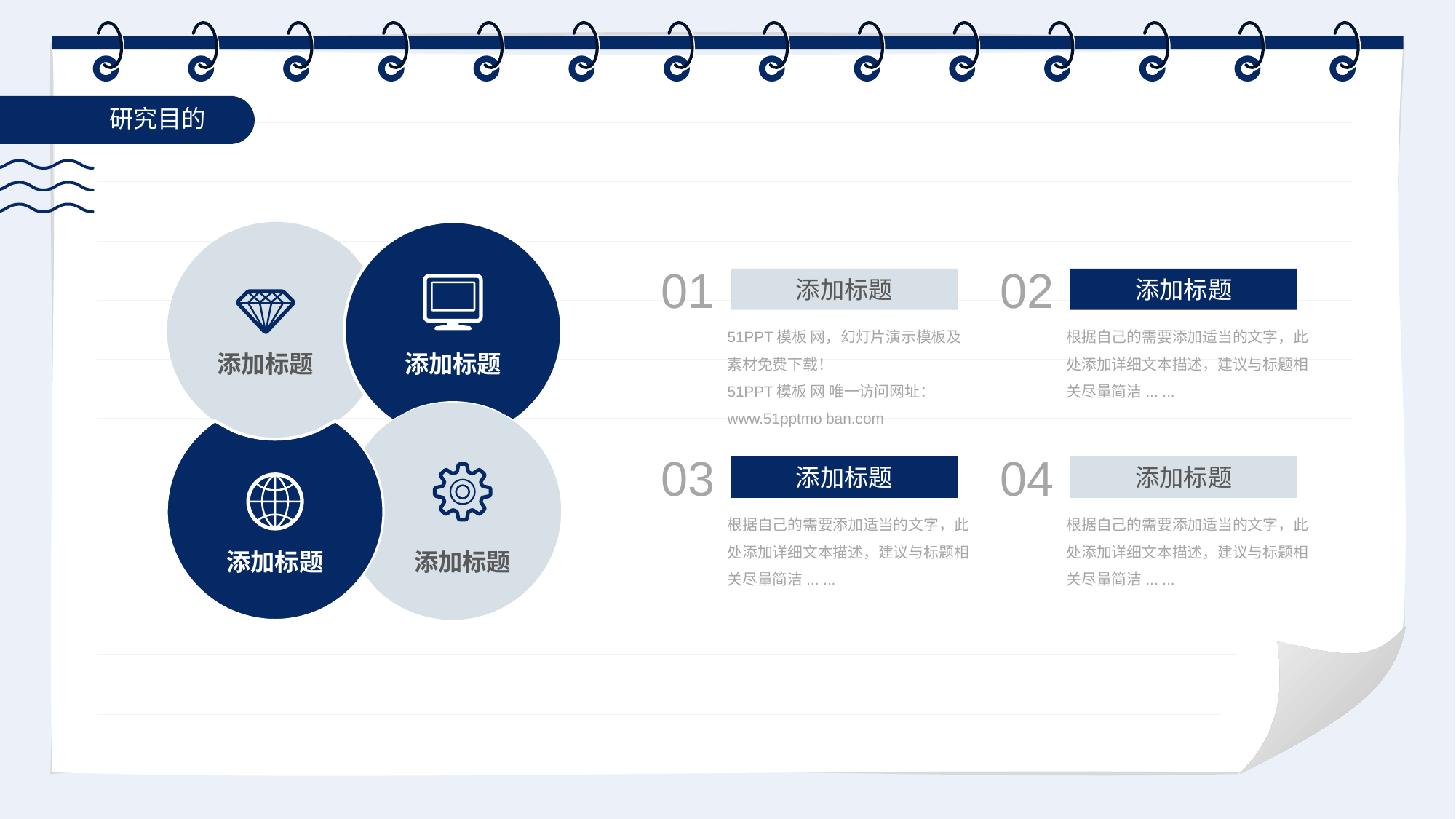

研究目的

添加标题

添加标题
01

02

添加标题
添加标题
51PPT模板 网，幻灯片演示模板及素材免费下载！
51PPT模板 网 唯一访问网址：www.51pptmo ban.com
根据自己的需要添加适当的文字，此处添加详细文本描述，建议与标题相关尽量简洁... ...

添加标题
03

04

添加标题
添加标题

根据自己的需要添加适当的文字，此处添加详细文本描述，建议与标题相关尽量简洁... ...
根据自己的需要添加适当的文字，此处添加详细文本描述，建议与标题相关尽量简洁... ...
添加标题